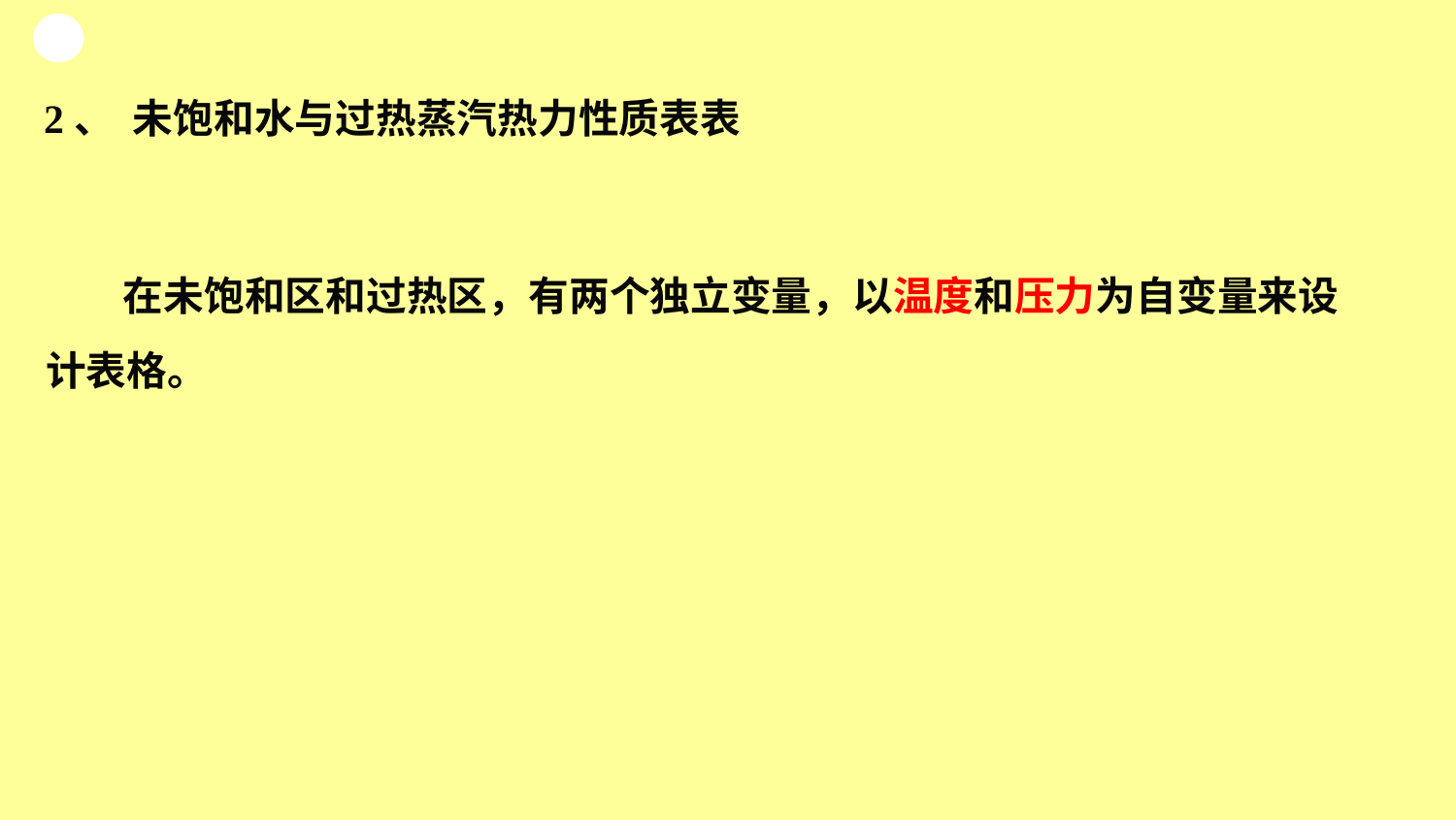

# 2、  未饱和水与过热蒸汽热力性质表表
      在未饱和区和过热区，有两个独立变量，以温度和压力为自变量来设计表格。